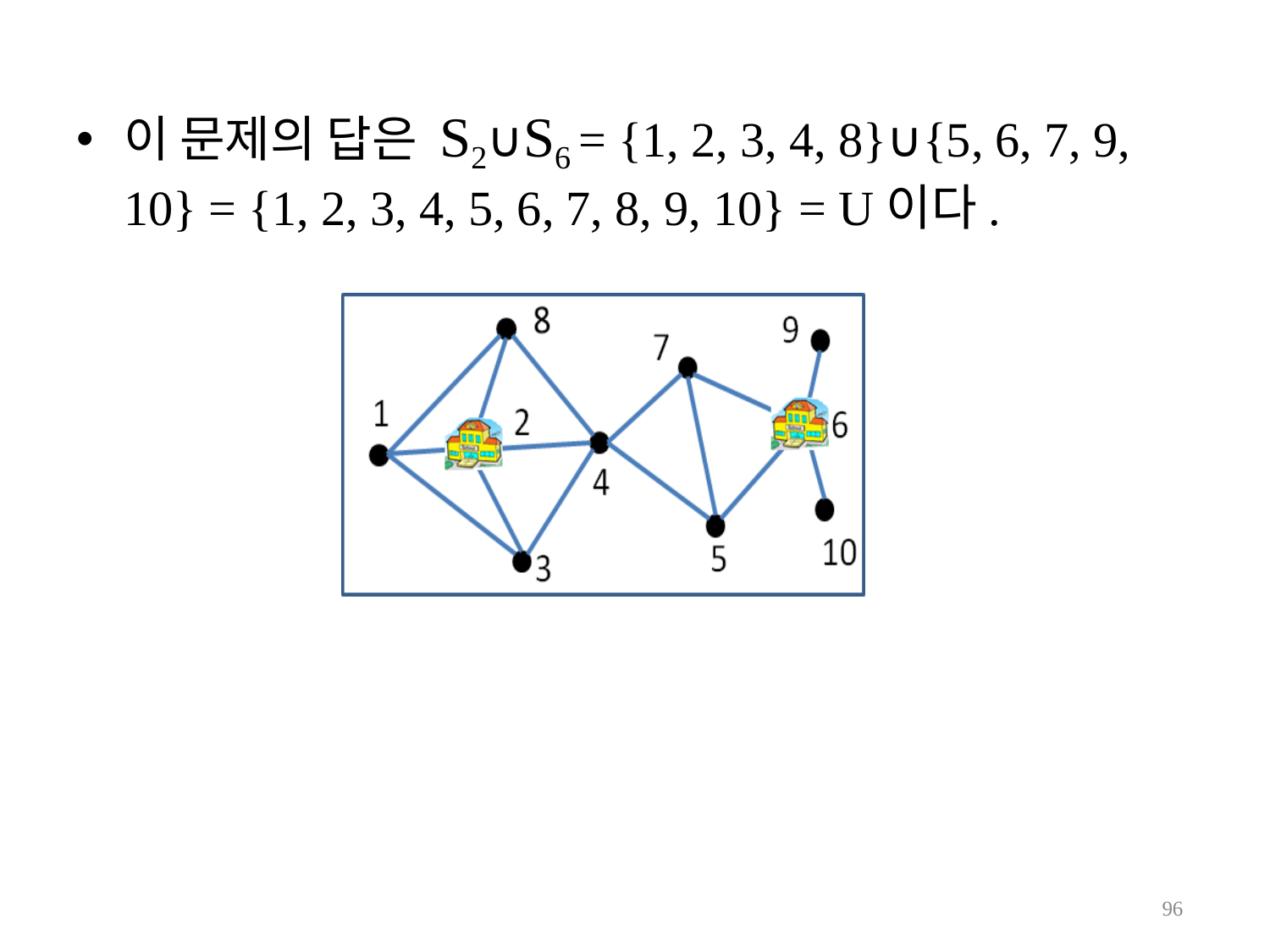

# 이 문제의 답은 S2∪S6 = {1, 2, 3, 4, 8}∪{5, 6, 7, 9,
10} = {1, 2, 3, 4, 5, 6, 7, 8, 9, 10} = U이다.

96